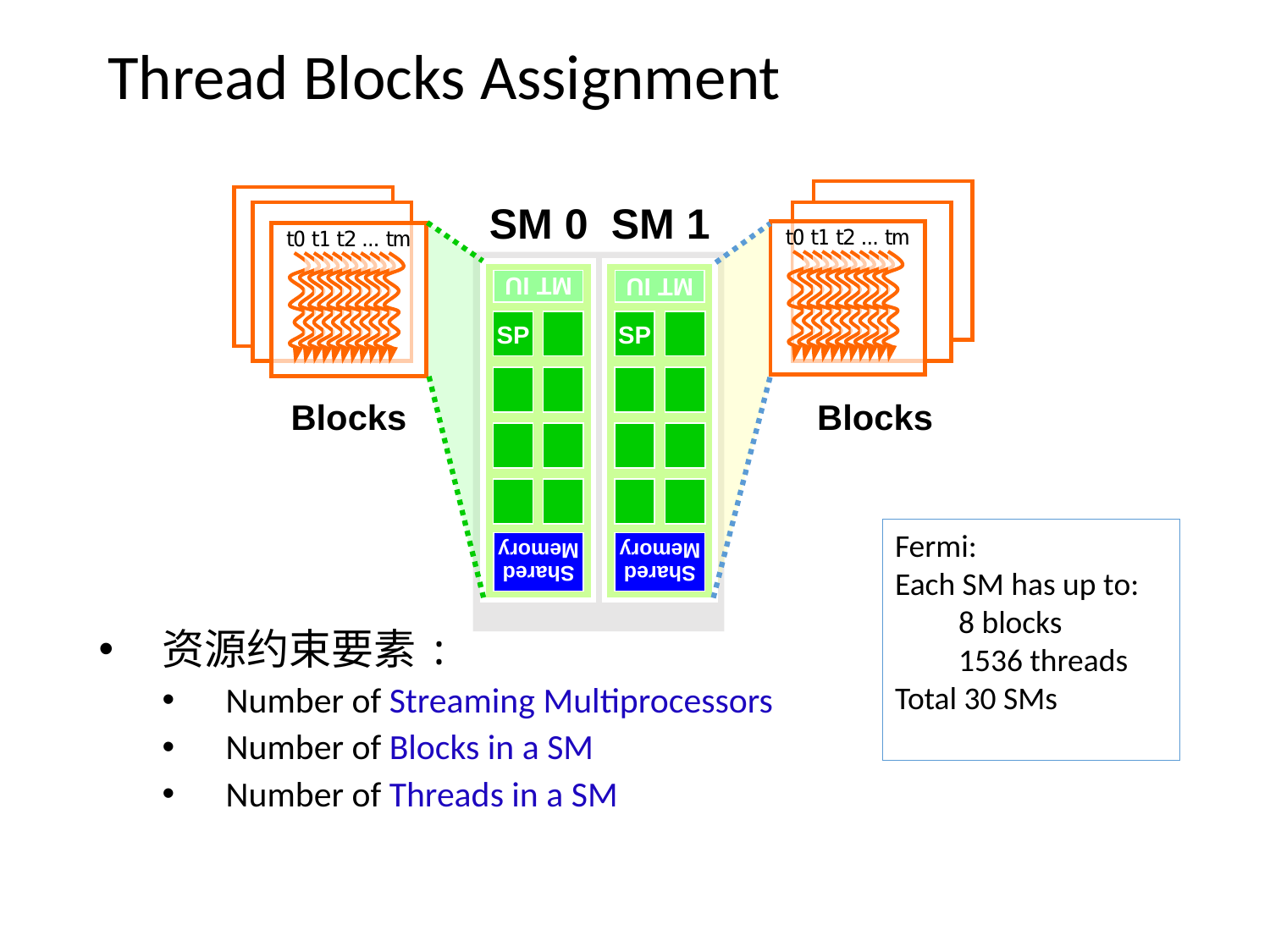

# Thread Blocks Assignment

SM 0
SM 1

t0 t1 t2 … tm

t0 t1 t2 … tm

MT IU

SP

Shared
Memory
MT IU

SP

Shared
Memory

Blocks
Blocks
Fermi:
Each SM has up to:
8 blocks
1536 threads
Total 30 SMs

资源约束要素:
Number of Streaming Multiprocessors
Number of Blocks in a SM
Number of Threads in a SM